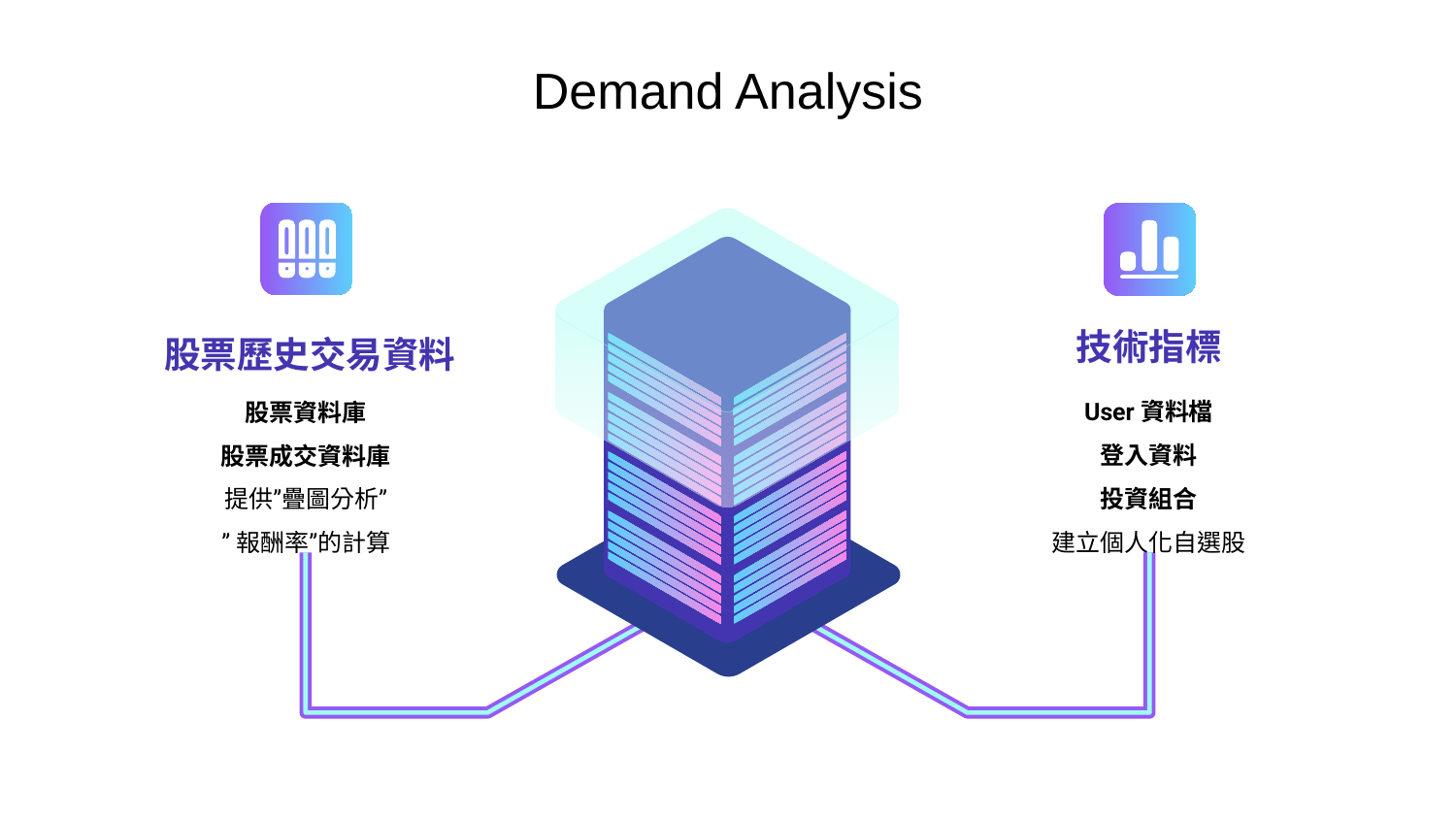

# Demand Analysis

技術指標
User資料檔
登入資料
投資組合
建立個人化自選股

股票歷史交易資料
股票資料庫
股票成交資料庫
提供”疊圖分析”
”報酬率”的計算